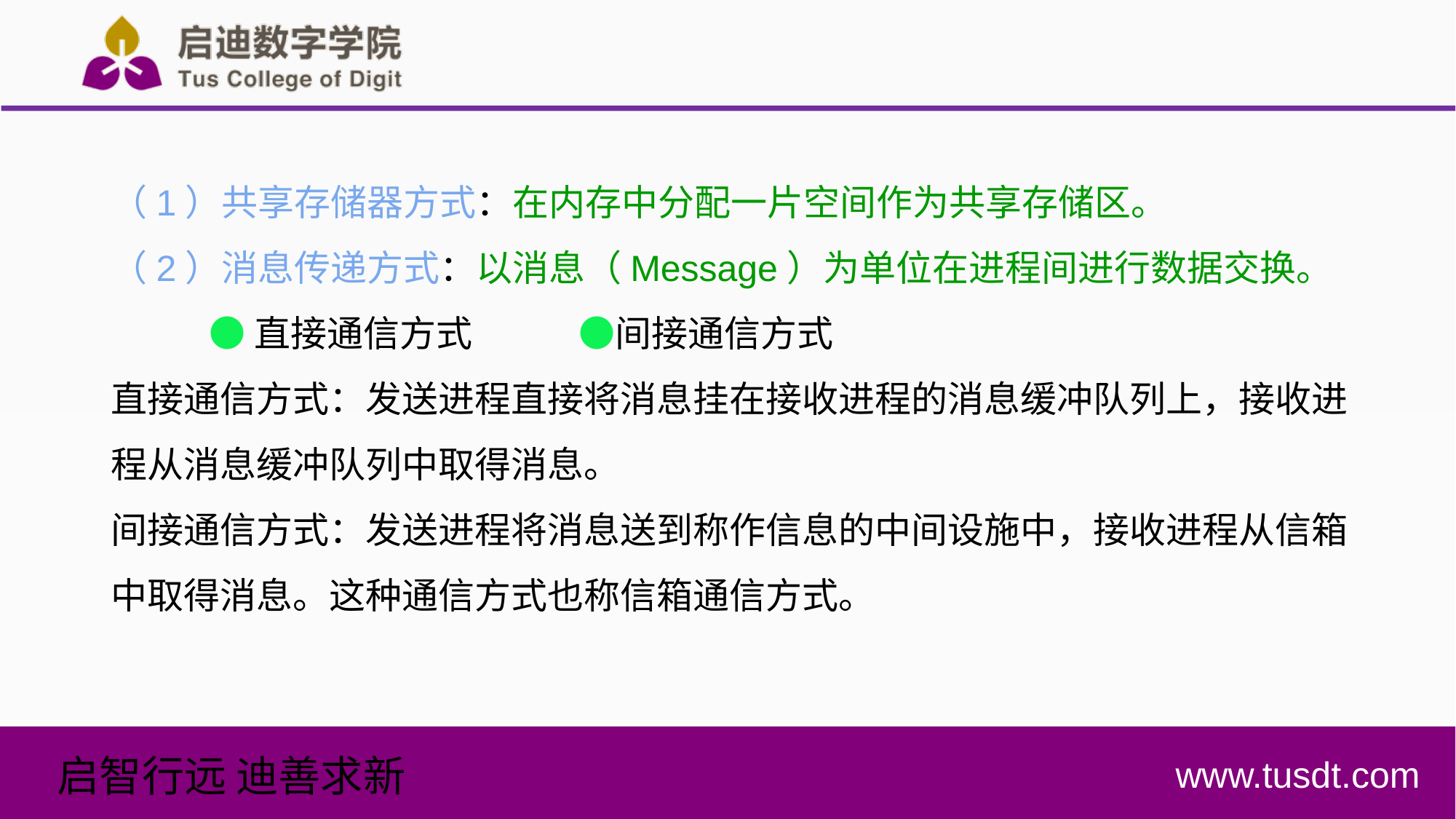

（1）共享存储器方式：在内存中分配一片空间作为共享存储区。
（2）消息传递方式：以消息（Message）为单位在进程间进行数据交换。
            ●直接通信方式             ●间接通信方式
直接通信方式：发送进程直接将消息挂在接收进程的消息缓冲队列上，接收进程从消息缓冲队列中取得消息。
间接通信方式：发送进程将消息送到称作信息的中间设施中，接收进程从信箱中取得消息。这种通信方式也称信箱通信方式。